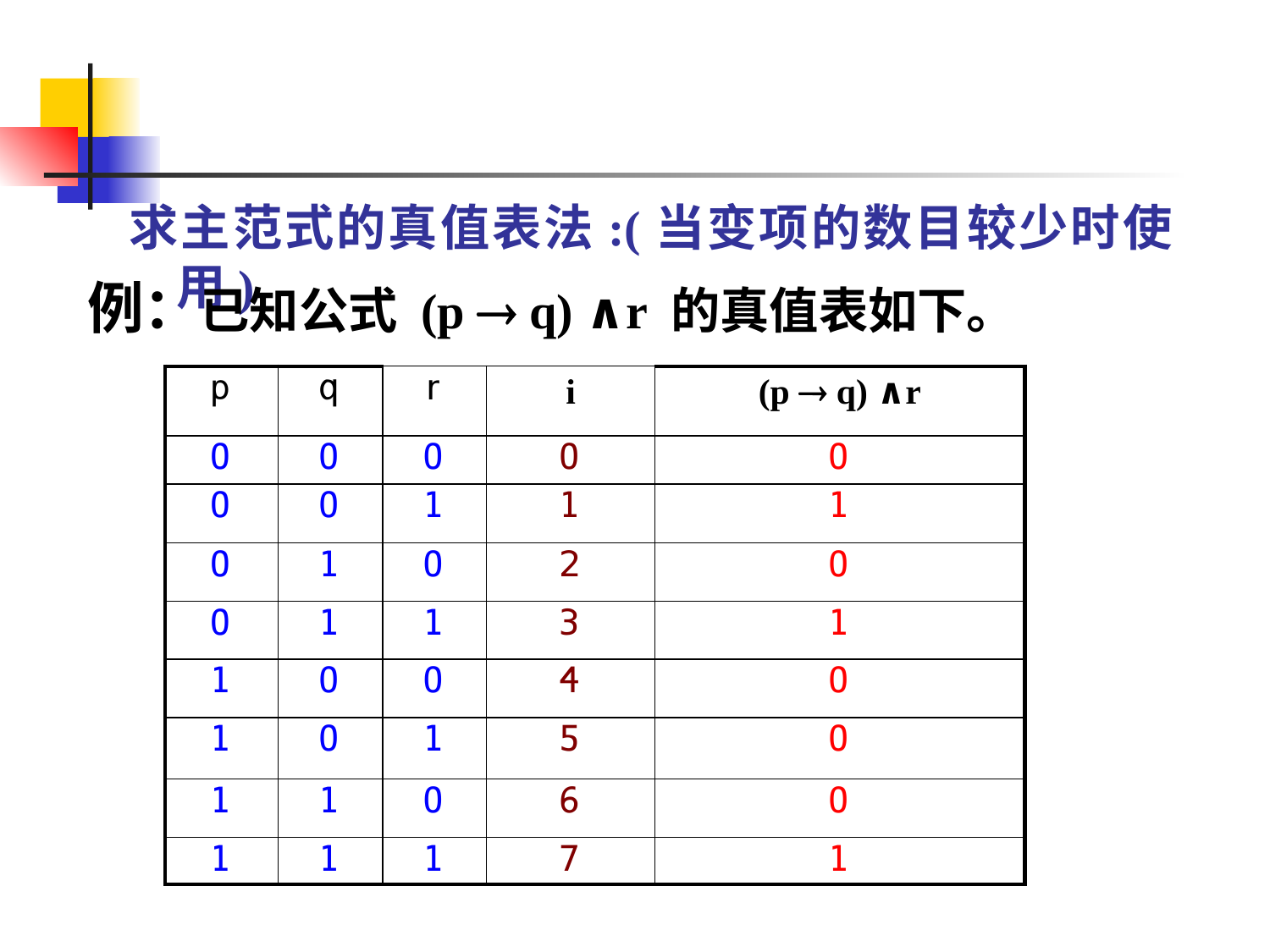

求主范式的真值表法:(当变项的数目较少时使用)
例：已知公式 (p → q) ∧r 的真值表如下。
| p | q | r | i | (p → q) ∧r |
| --- | --- | --- | --- | --- |
| 0 | 0 | 0 | 0 | 0 |
| 0 | 0 | 1 | 1 | 1 |
| 0 | 1 | 0 | 2 | 0 |
| 0 | 1 | 1 | 3 | 1 |
| 1 | 0 | 0 | 4 | 0 |
| 1 | 0 | 1 | 5 | 0 |
| 1 | 1 | 0 | 6 | 0 |
| 1 | 1 | 1 | 7 | 1 |